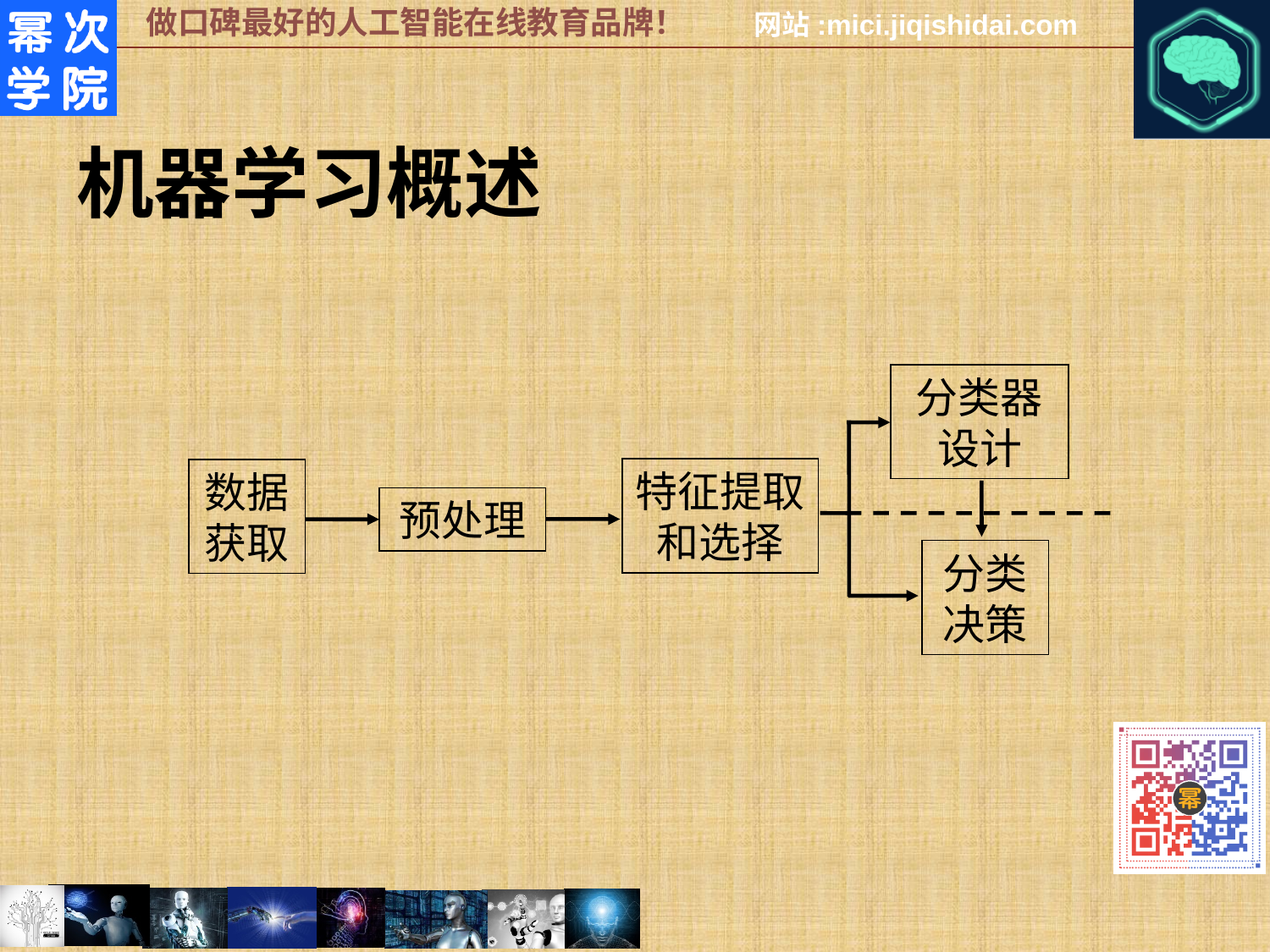

# 机器学习概述
分类器设计

特征提取和选择
数据获取

预处理

分类决策